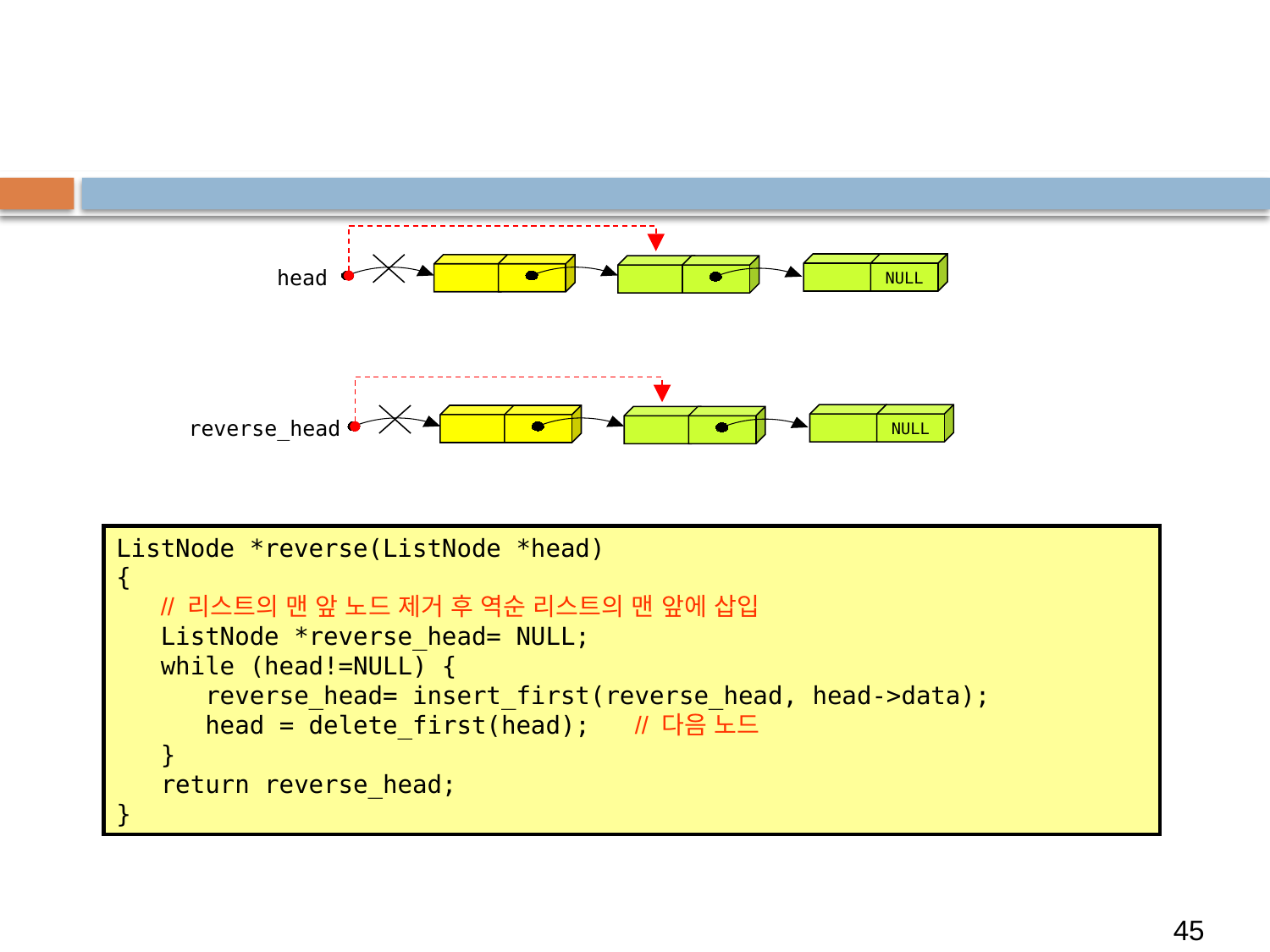

#

head

NULL

reverse_head

NULL

ListNode *reverse(ListNode *head)
{
   // 리스트의 맨 앞 노드 제거 후 역순 리스트의 맨 앞에 삽입
   ListNode *reverse_head= NULL;
   while (head!=NULL) {
      reverse_head= insert_first(reverse_head, head->data);
      head = delete_first(head);   // 다음 노드
   }
   return reverse_head;
}